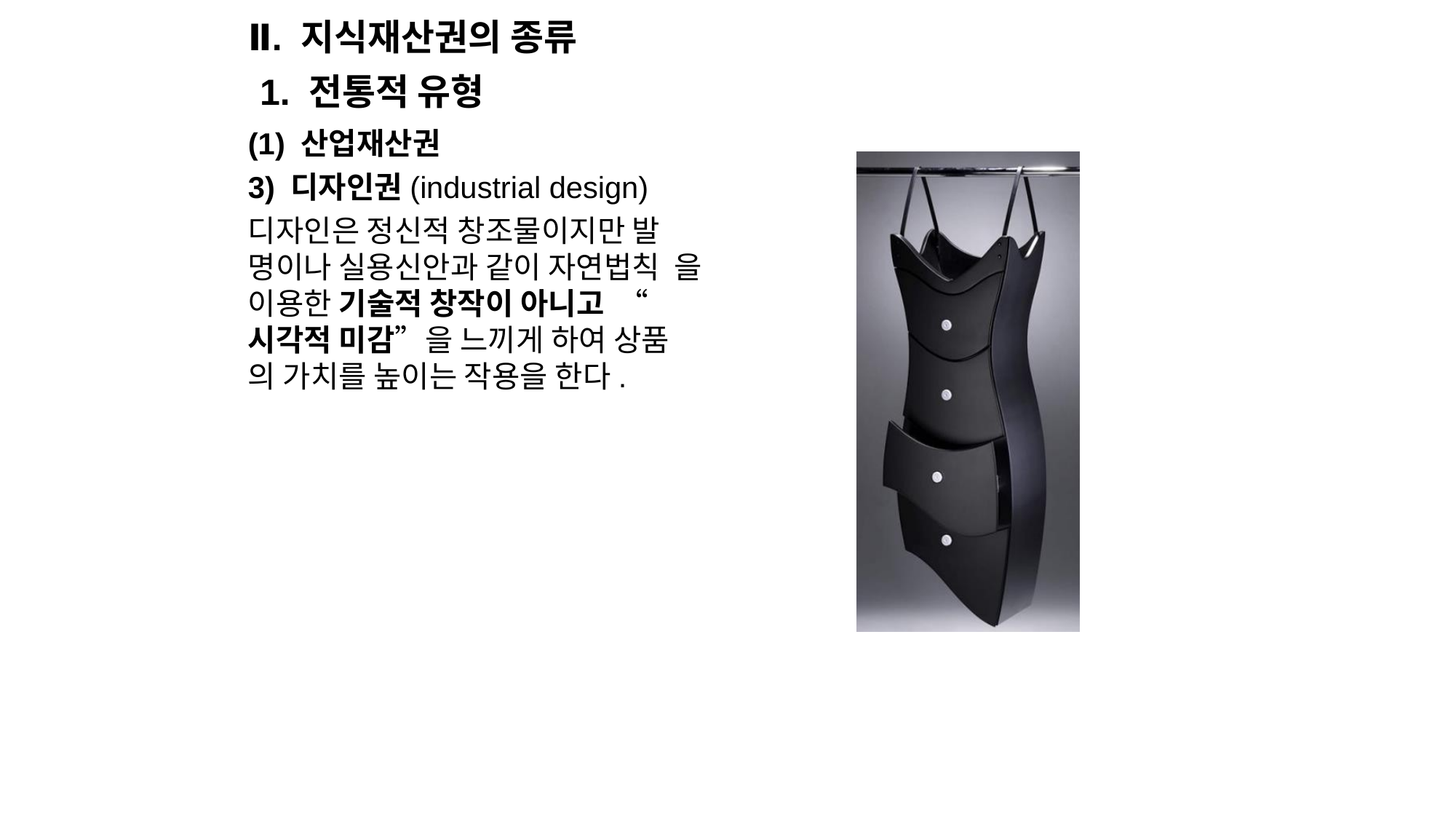

# Ⅱ. 지식재산권의 종류
1. 전통적 유형
(1) 산업재산권
3) 디자인권(industrial design)
디자인은 정신적 창조물이지만 발  명이나 실용신안과 같이 자연법칙  을 이용한 기술적 창작이 아니고  “시각적 미감”을 느끼게 하여 상품  의 가치를 높이는 작용을 한다.